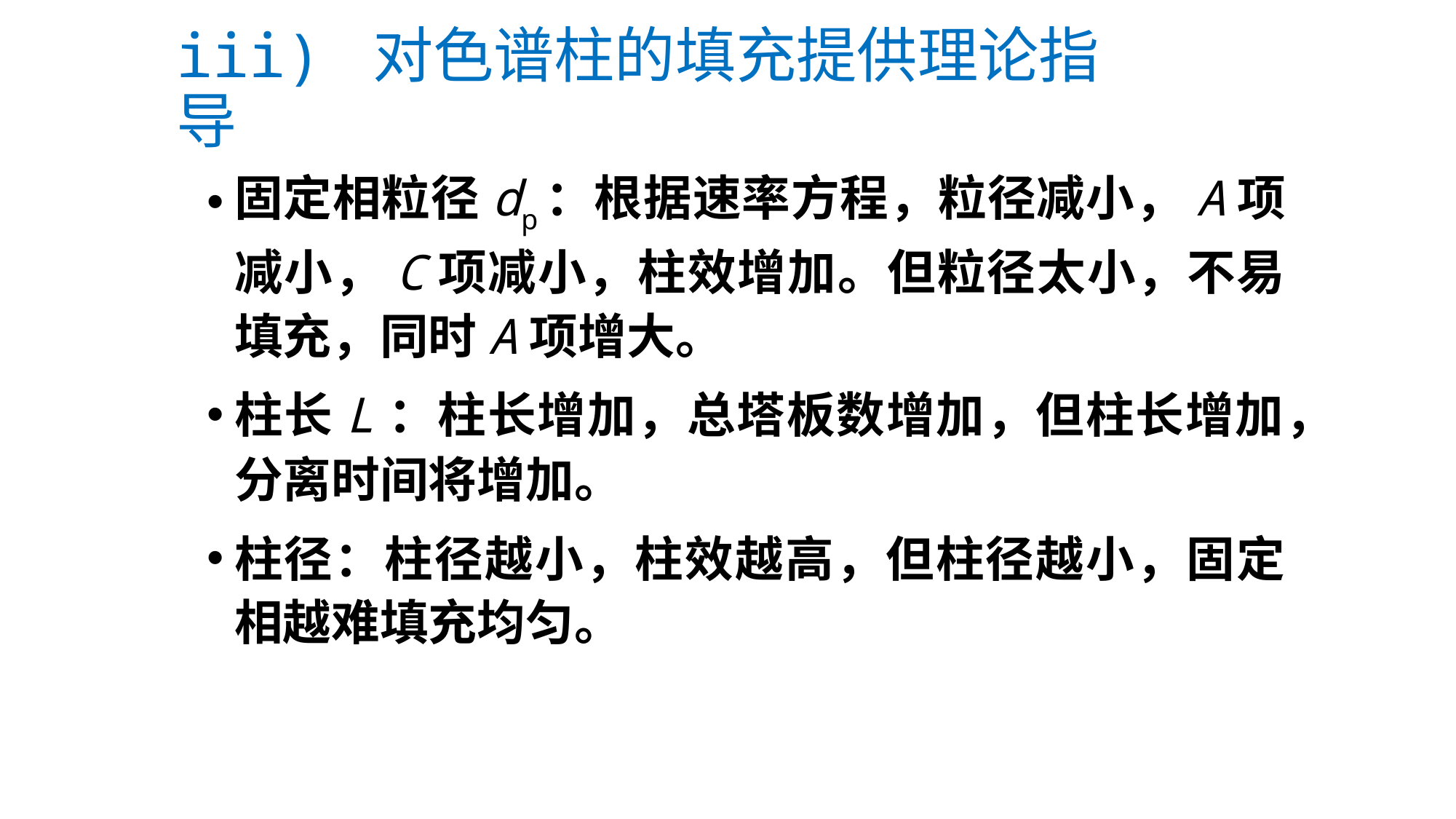

iii) 对色谱柱的填充提供理论指导
固定相粒径dp：根据速率方程，粒径减小，A项减小，C项减小，柱效增加。但粒径太小，不易填充，同时A项增大。
柱长L：柱长增加，总塔板数增加，但柱长增加，分离时间将增加。
柱径：柱径越小，柱效越高，但柱径越小，固定相越难填充均匀。